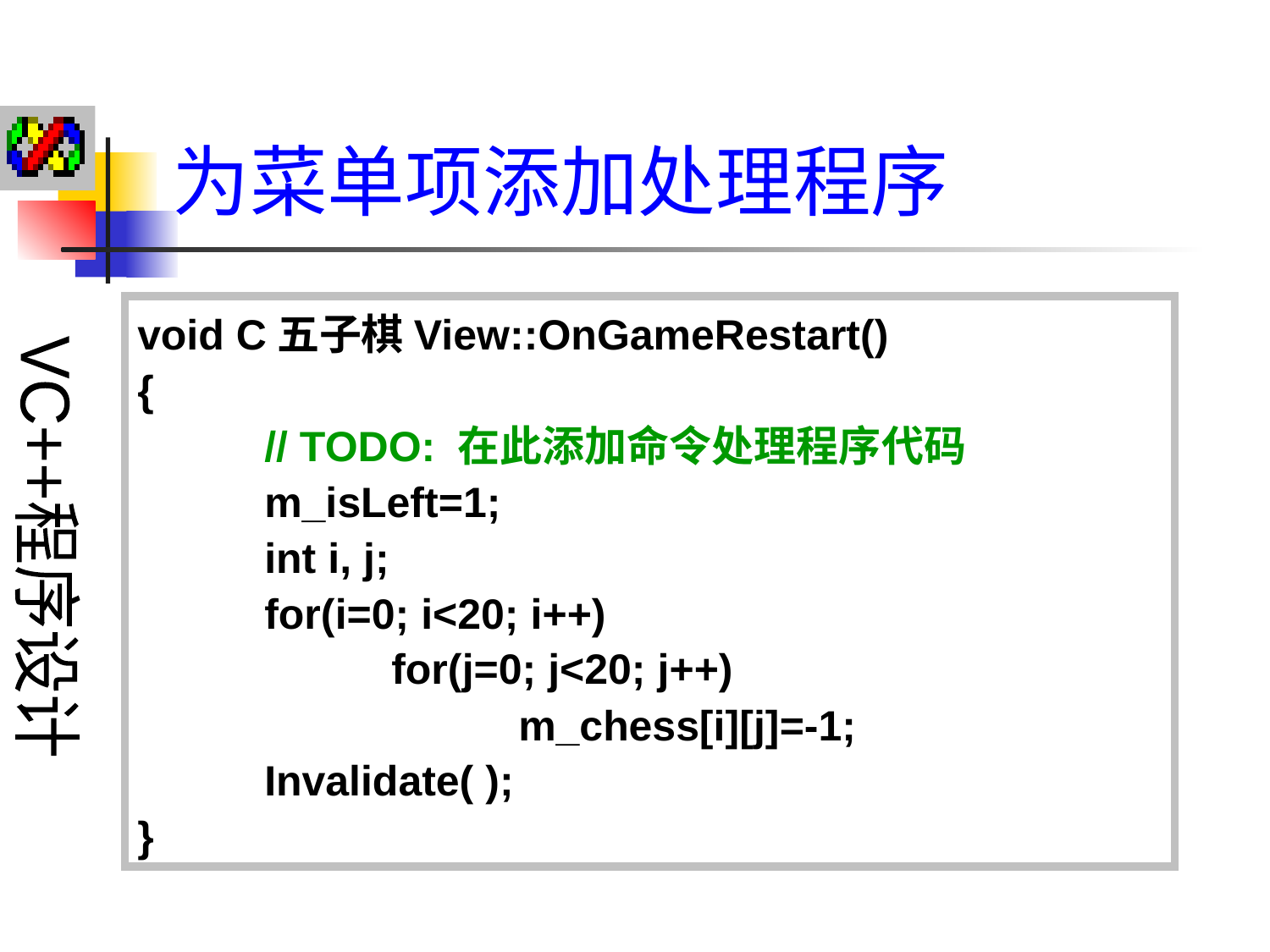

为菜单项添加处理程序
void C五子棋View::OnGameRestart()
{
	// TODO: 在此添加命令处理程序代码
	m_isLeft=1;
	int i, j;
	for(i=0; i<20; i++)
		for(j=0; j<20; j++)
			m_chess[i][j]=-1;
	Invalidate( );
}